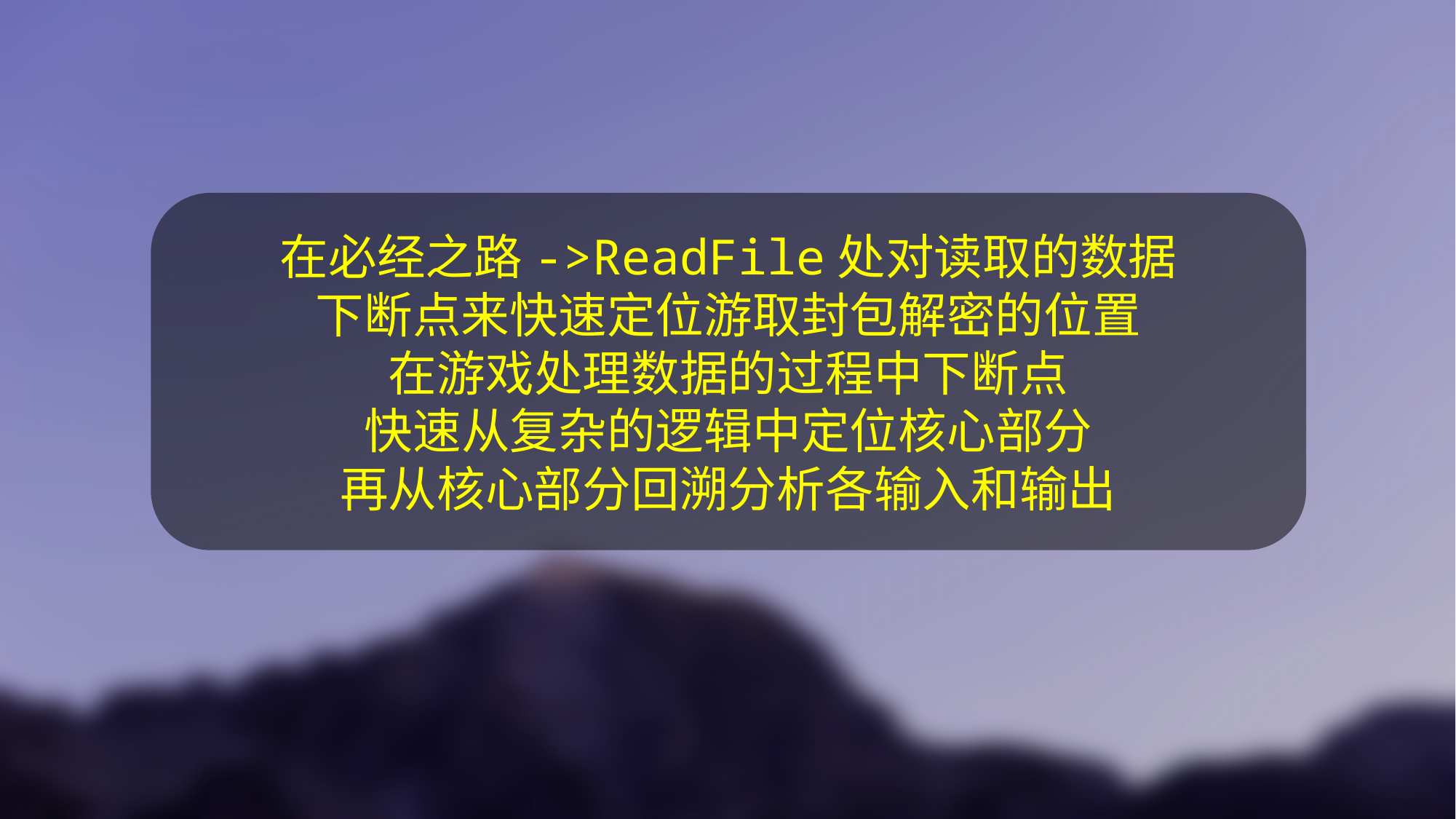

在必经之路->ReadFile处对读取的数据
下断点来快速定位游取封包解密的位置
在游戏处理数据的过程中下断点
快速从复杂的逻辑中定位核心部分
再从核心部分回溯分析各输入和输出